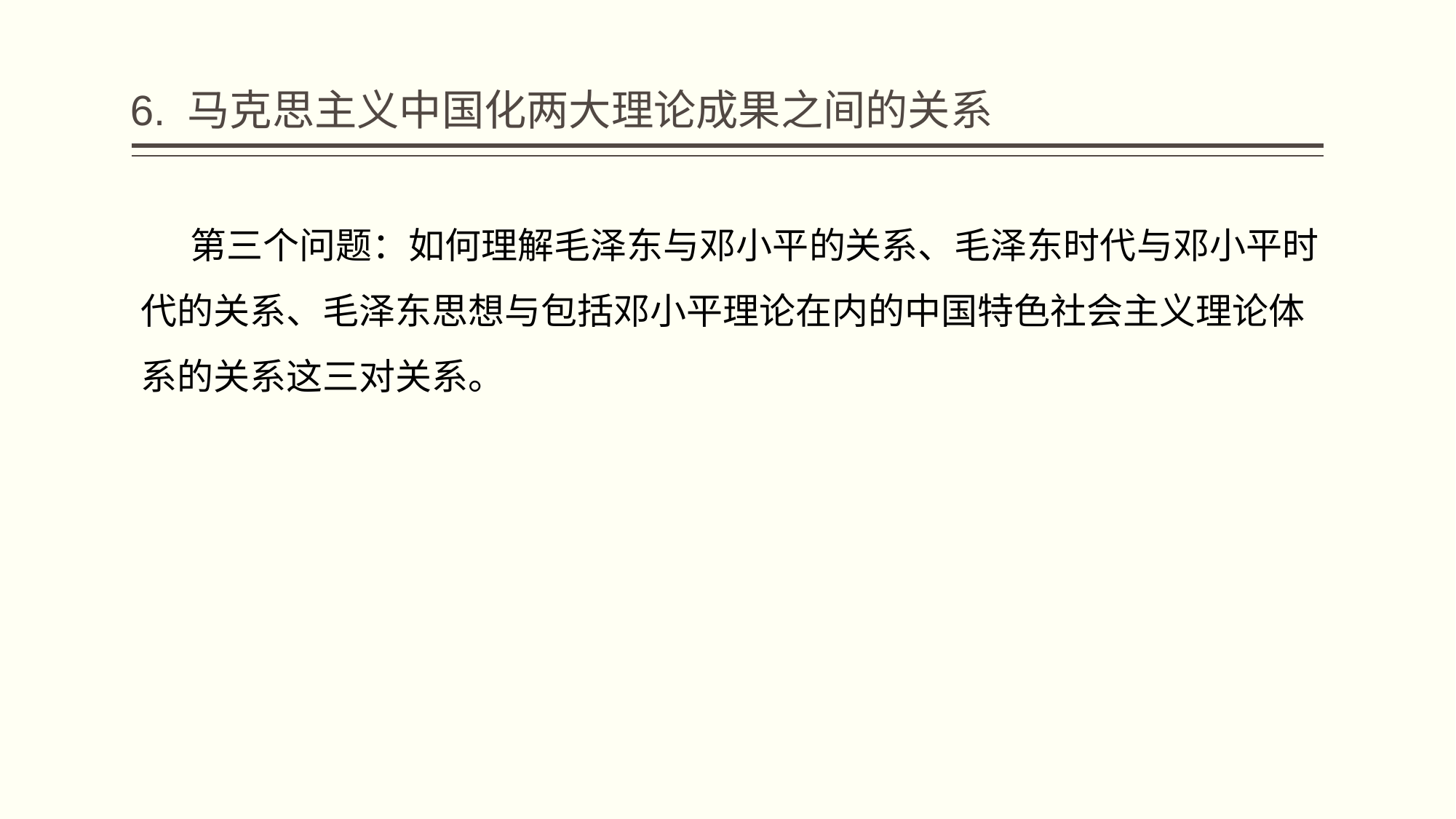

# 6. 马克思主义中国化两大理论成果之间的关系
     第三个问题：如何理解毛泽东与邓小平的关系、毛泽东时代与邓小平时代的关系、毛泽东思想与包括邓小平理论在内的中国特色社会主义理论体系的关系这三对关系。